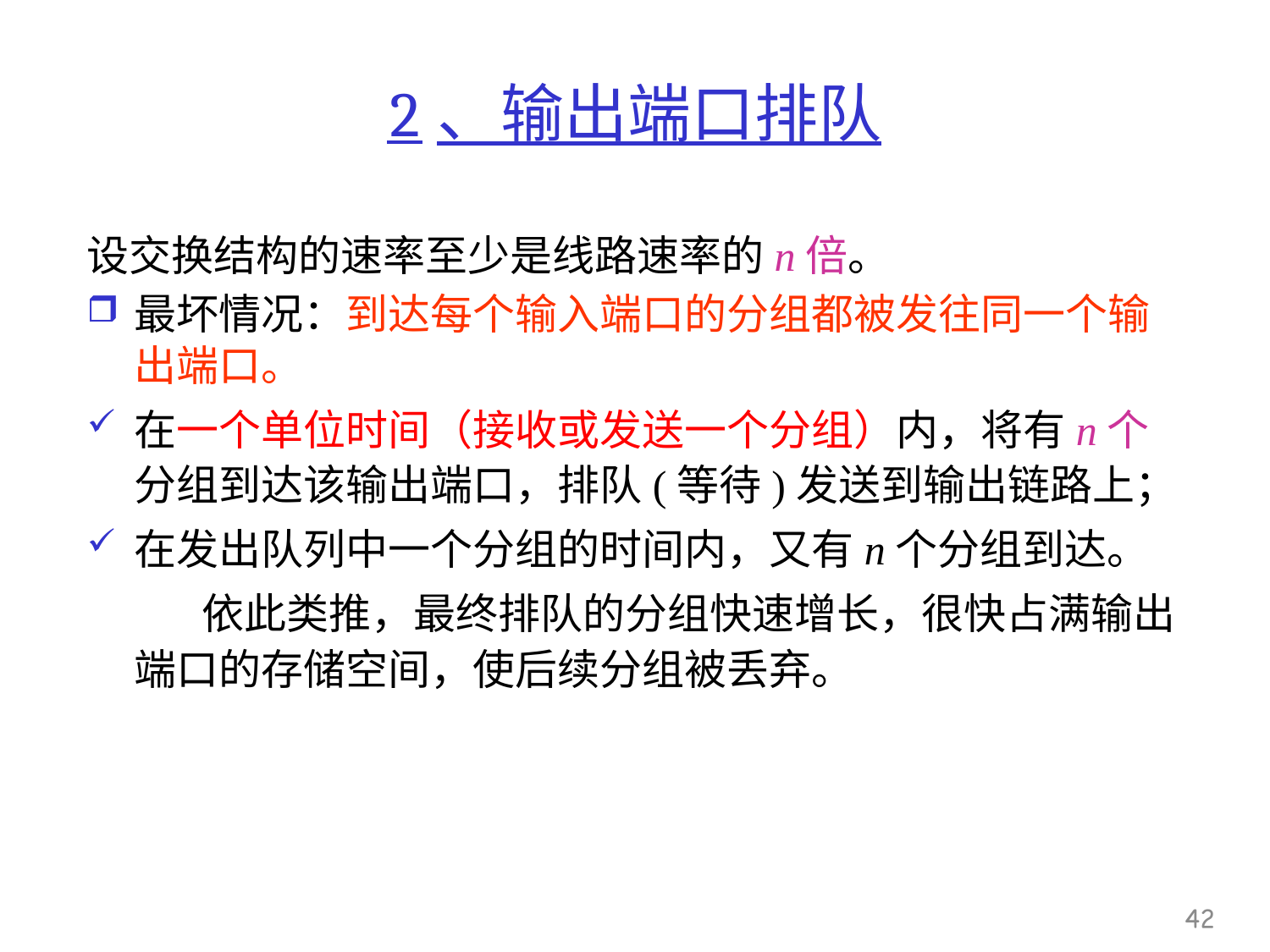

# 2、输出端口排队
设交换结构的速率至少是线路速率的n倍。
最坏情况：到达每个输入端口的分组都被发往同一个输出端口。
在一个单位时间（接收或发送一个分组）内，将有n个分组到达该输出端口，排队(等待)发送到输出链路上；
在发出队列中一个分组的时间内，又有n个分组到达。
           依此类推，最终排队的分组快速增长，很快占满输出端口的存储空间，使后续分组被丢弃。
42